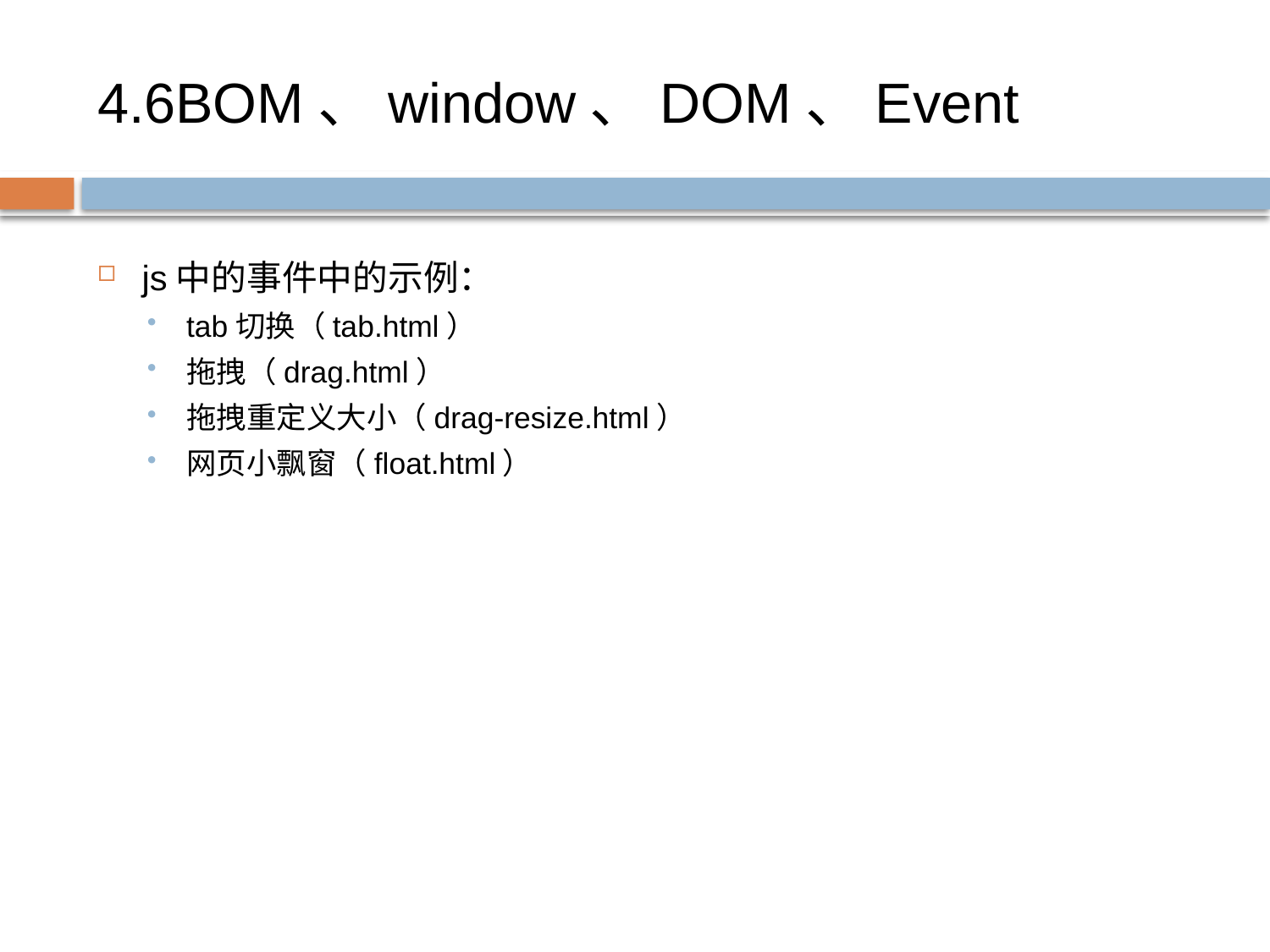

# 4.6BOM、window、DOM、Event
js中的事件中的示例：
tab切换（tab.html）
拖拽（drag.html）
拖拽重定义大小（drag-resize.html）
网页小飘窗（float.html）